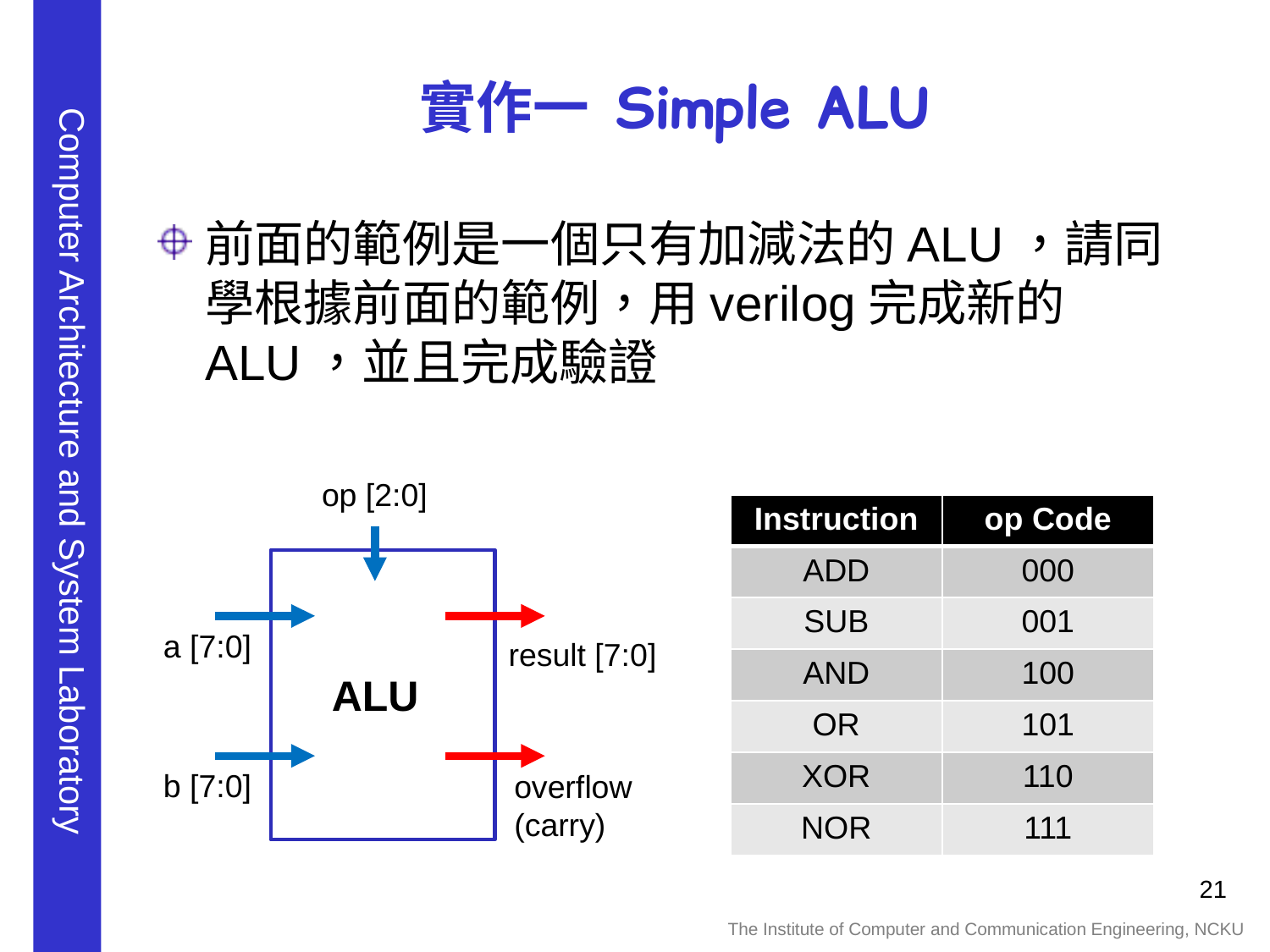

# 實作一 Simple ALU
前面的範例是一個只有加減法的ALU，請同學根據前面的範例，用verilog完成新的ALU，並且完成驗證

op [2:0]
| Instruction | op Code |
| --- | --- |
| ADD | 000 |
| SUB | 001 |
| AND | 100 |
| OR | 101 |
| XOR | 110 |
| NOR | 111 |

a [7:0]
result [7:0]
ALU
b [7:0]
overflow
(carry)
21